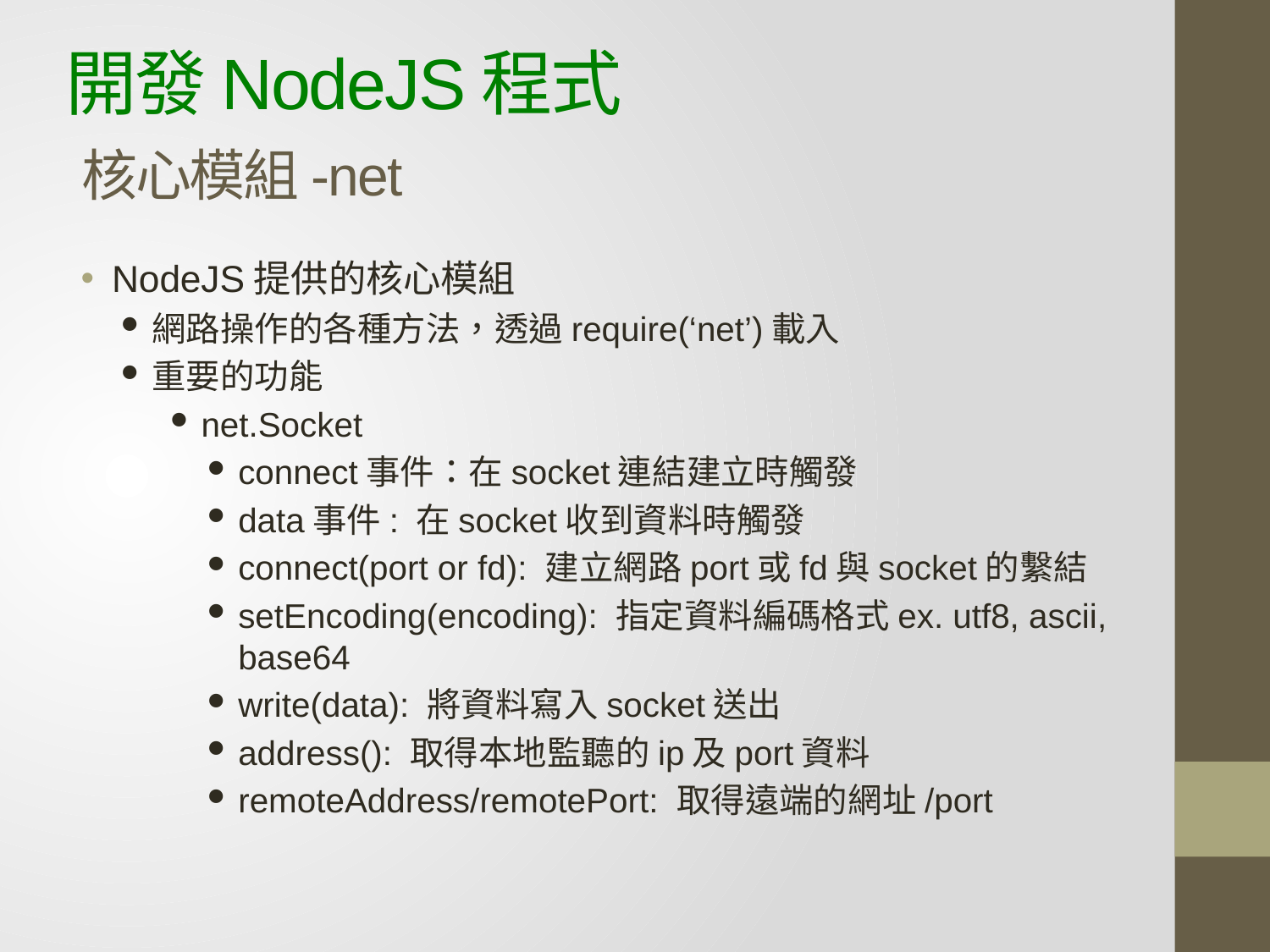

# 開發NodeJS程式 核心模組-net

NodeJS提供的核心模組
網路操作的各種方法，透過require(‘net’)載入
重要的功能
net.Socket
connect事件：在socket連結建立時觸發
data事件: 在socket收到資料時觸發
connect(port or fd): 建立網路port或fd與socket的繫結
setEncoding(encoding): 指定資料編碼格式ex. utf8, ascii, base64
write(data): 將資料寫入socket送出
address(): 取得本地監聽的ip及port資料
remoteAddress/remotePort: 取得遠端的網址/port